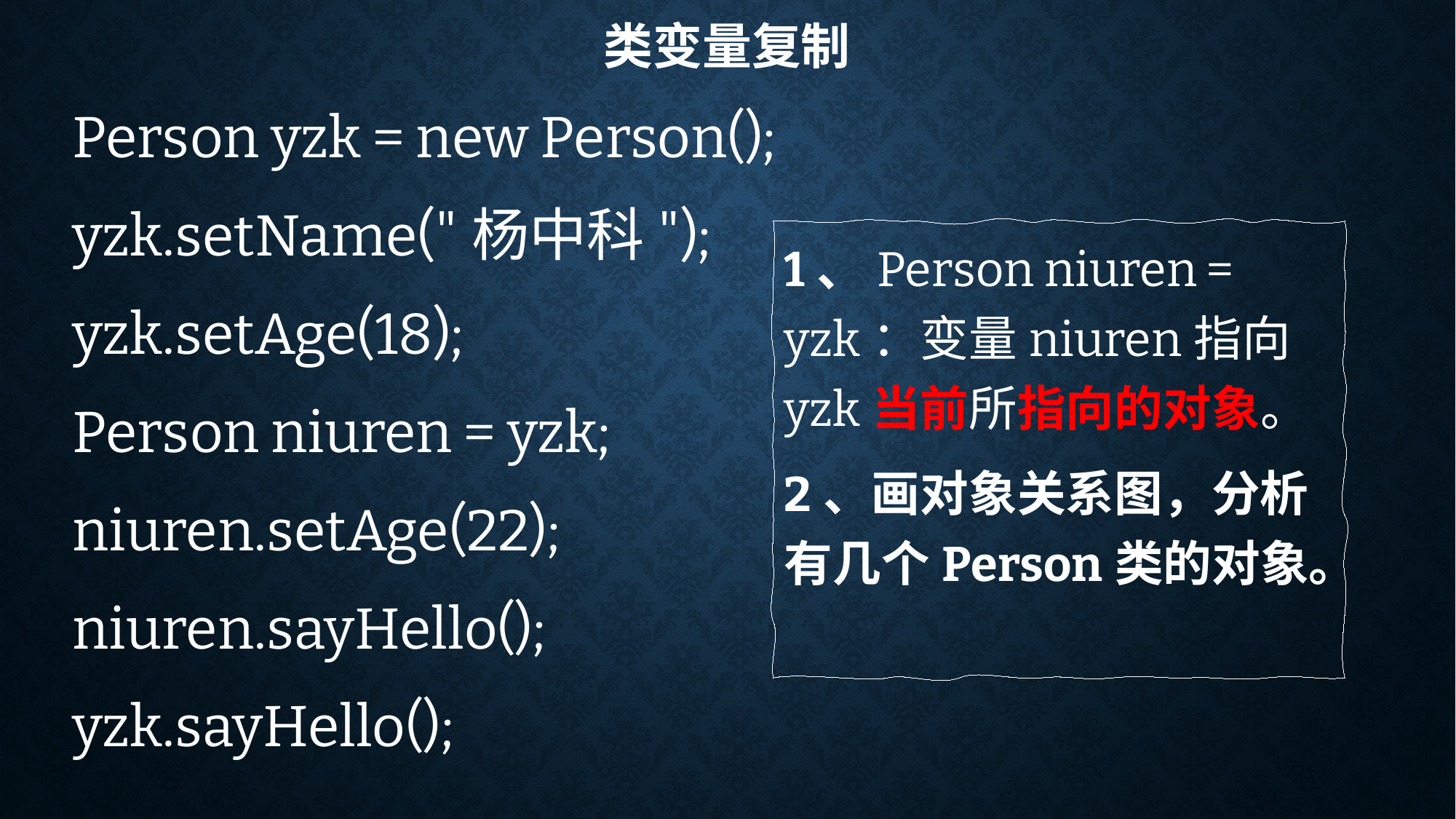

# 类变量复制
Person yzk = new Person();
yzk.setName("杨中科");
yzk.setAge(18);
Person niuren = yzk;
niuren.setAge(22);
niuren.sayHello();
yzk.sayHello();
1、Person niuren = yzk：变量niuren指向yzk当前所指向的对象。
2、画对象关系图，分析有几个Person类的对象。